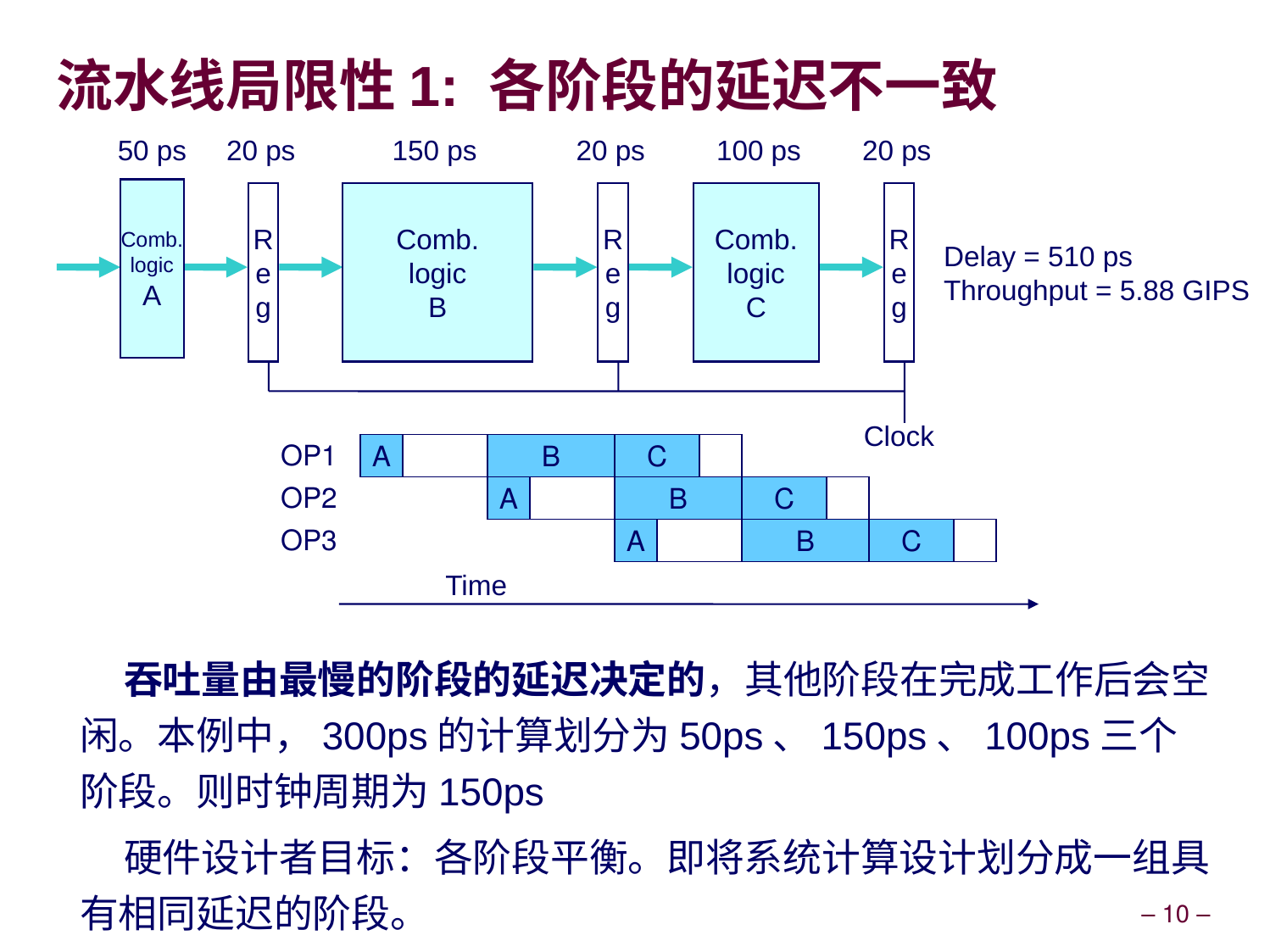

# 流水线局限性1: 各阶段的延迟不一致
50 ps
20 ps
150 ps
20 ps
100 ps
20 ps
Comb.
logic
A
R
e
g
Comb.
logic
B
R
e
g
Comb.
logic
C
R
e
g
Delay = 510 ps
Throughput = 5.88 GIPS

Clock
OP1
A

B
C

OP2
A

B
C

OP3
A

B
C

Time

    吞吐量由最慢的阶段的延迟决定的，其他阶段在完成工作后会空闲。本例中，300ps的计算划分为50ps、150ps、100ps三个阶段。则时钟周期为150ps
    硬件设计者目标：各阶段平衡。即将系统计算设计划分成一组具有相同延迟的阶段。